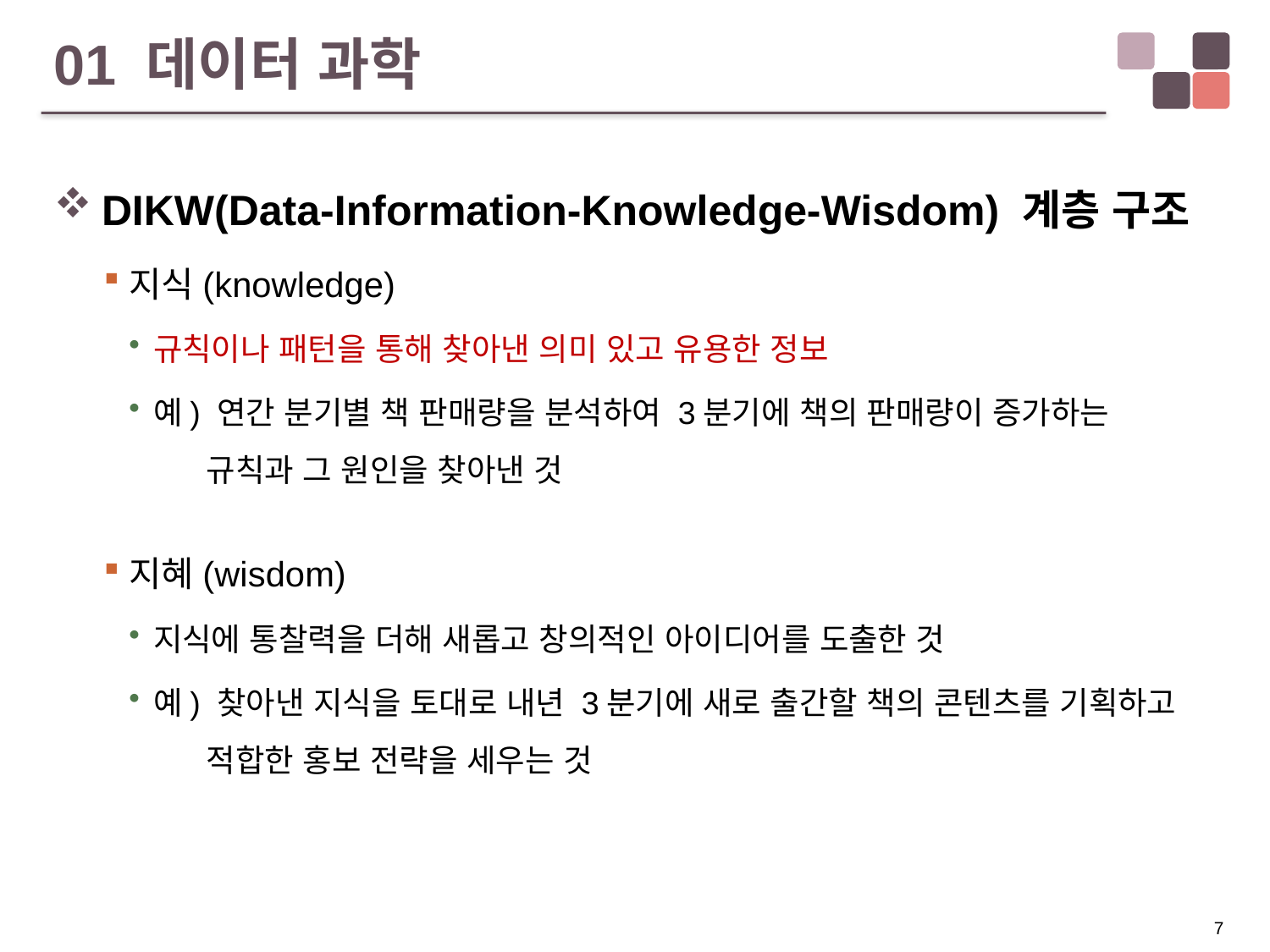

# 01 데이터 과학
DIKW(Data-Information-Knowledge-Wisdom) 계층 구조
지식(knowledge)
규칙이나 패턴을 통해 찾아낸 의미 있고 유용한 정보
예) 연간 분기별 책 판매량을 분석하여 3분기에 책의 판매량이 증가하는
      규칙과 그 원인을 찾아낸 것

지혜(wisdom)
지식에 통찰력을 더해 새롭고 창의적인 아이디어를 도출한 것
예) 찾아낸 지식을 토대로 내년 3분기에 새로 출간할 책의 콘텐츠를 기획하고
      적합한 홍보 전략을 세우는 것